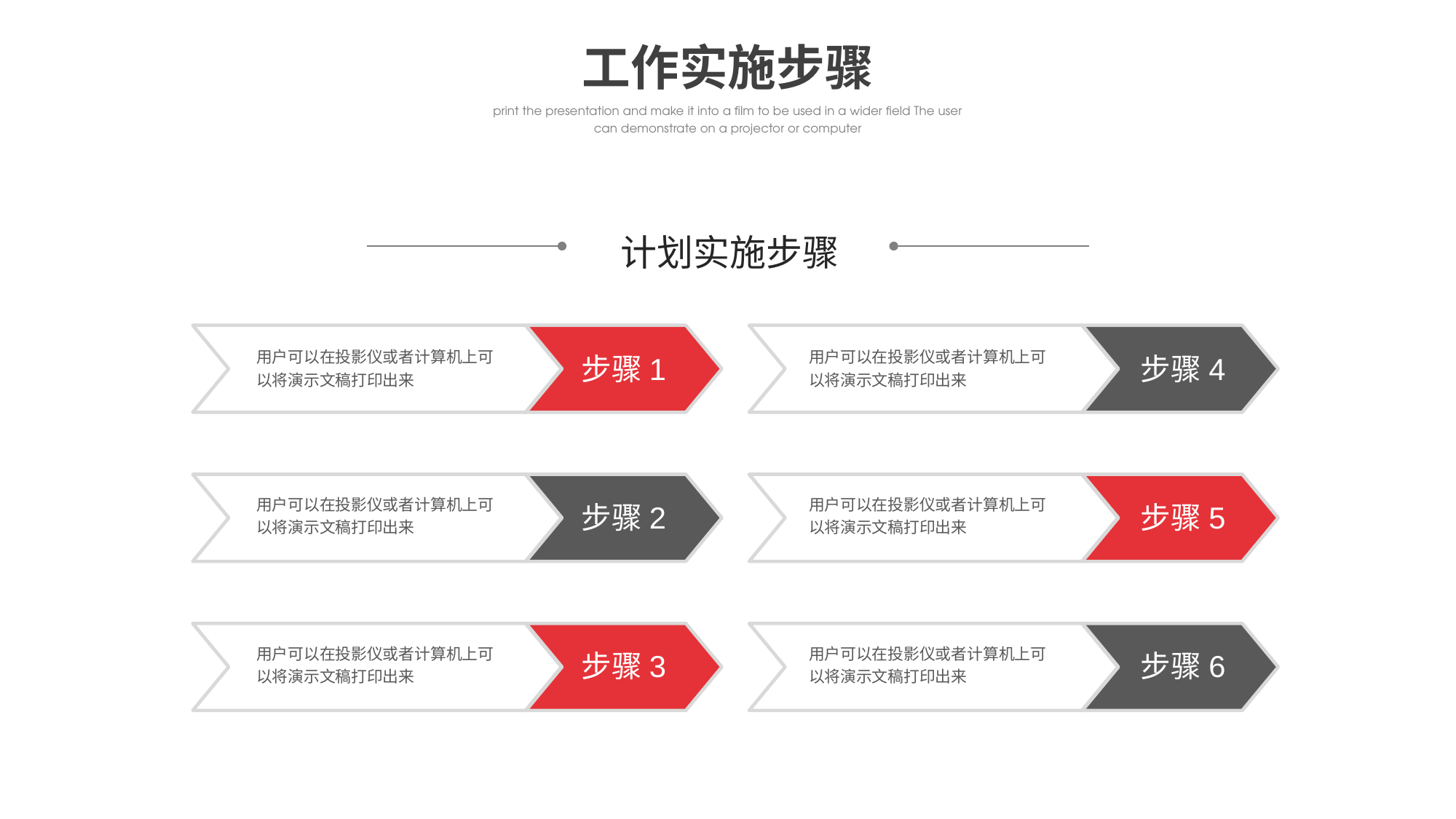

工作实施步骤
print the presentation and make it into a film to be used in a wider field The user can demonstrate on a projector or computer
计划实施步骤

用户可以在投影仪或者计算机上可以将演示文稿打印出来
用户可以在投影仪或者计算机上可以将演示文稿打印出来
步骤1
步骤4

用户可以在投影仪或者计算机上可以将演示文稿打印出来
用户可以在投影仪或者计算机上可以将演示文稿打印出来
步骤2
步骤5

用户可以在投影仪或者计算机上可以将演示文稿打印出来
用户可以在投影仪或者计算机上可以将演示文稿打印出来
步骤3
步骤6